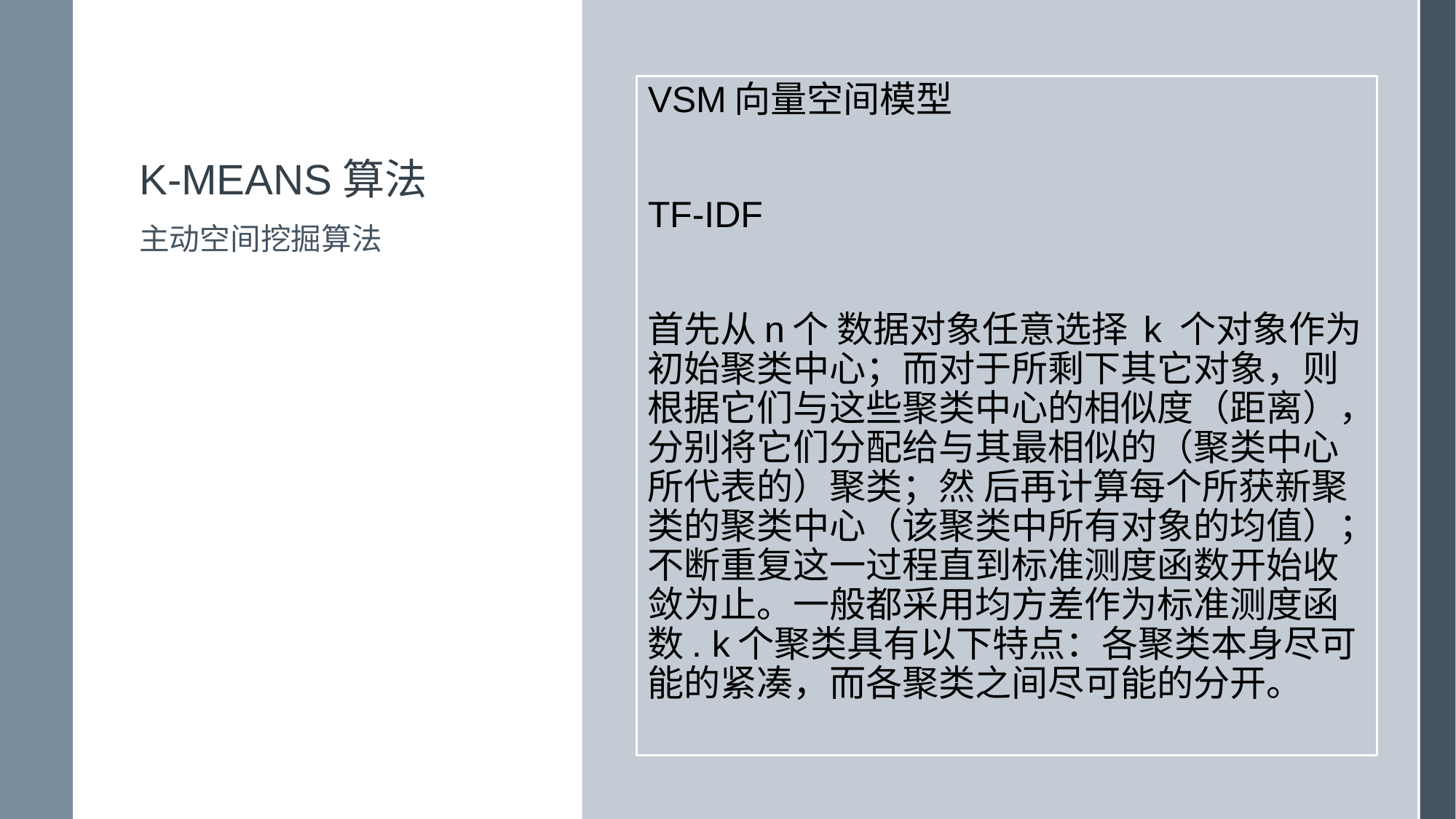

# K-means算法
VSM向量空间模型

TF-IDF

首先从n个 数据对象任意选择 k 个对象作为初始聚类中心；而对于所剩下其它对象，则根据它们与这些聚类中心的相似度（距离），分别将它们分配给与其最相似的（聚类中心所代表的）聚类；然 后再计算每个所获新聚类的聚类中心（该聚类中所有对象的均值）；不断重复这一过程直到标准测度函数开始收敛为止。一般都采用均方差作为标准测度函数. k个聚类具有以下特点：各聚类本身尽可能的紧凑，而各聚类之间尽可能的分开。
主动空间挖掘算法